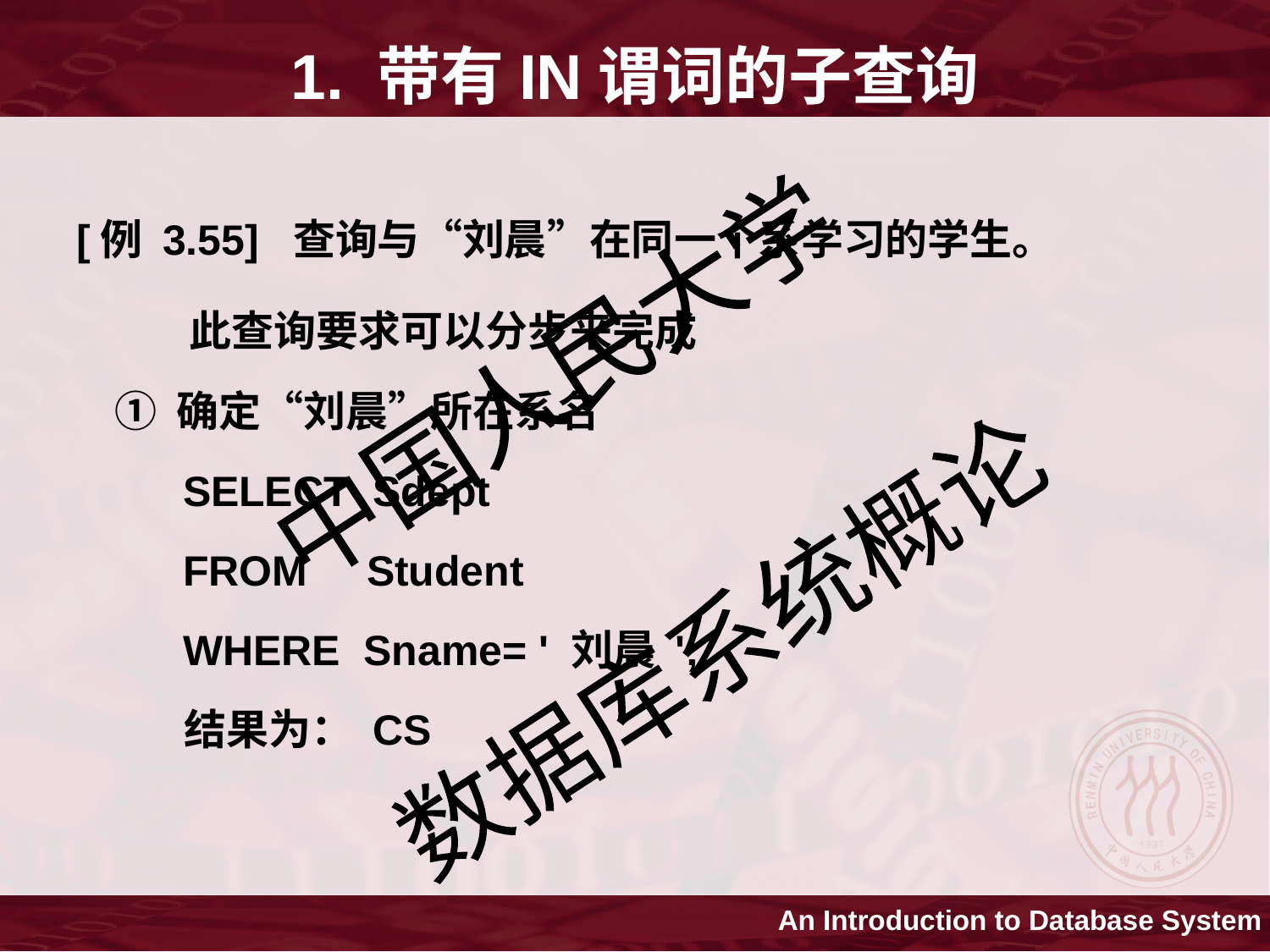

# 1. 带有IN谓词的子查询
[例 3.55]  查询与“刘晨”在同一个系学习的学生。
         此查询要求可以分步来完成
    ① 确定“刘晨”所在系名
         SELECT  Sdept
         FROM     Student
         WHERE  Sname= ' 刘晨 ';
	      结果为： CS